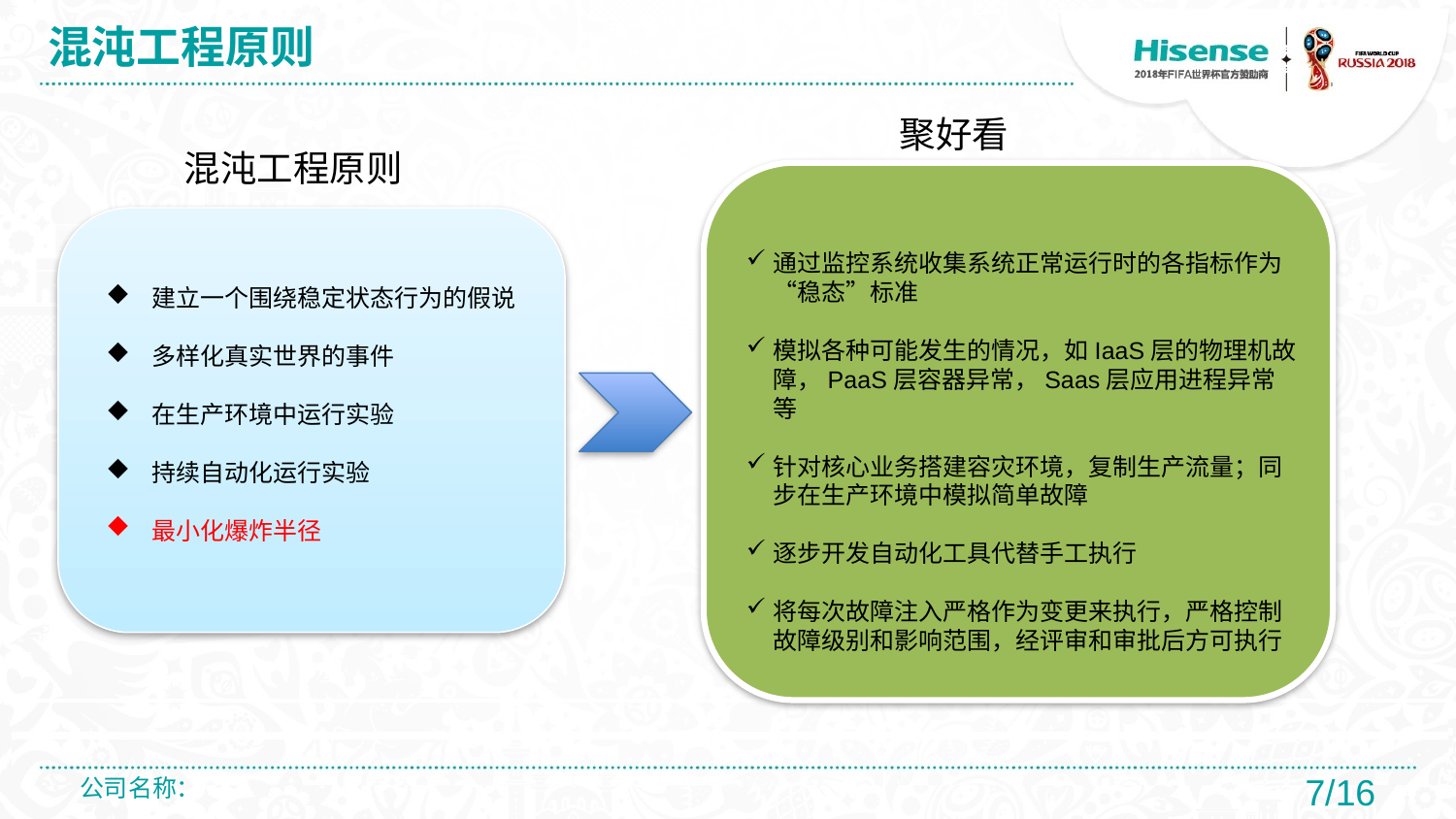

# 混沌工程原则
聚好看
混沌工程原则

通过监控系统收集系统正常运行时的各指标作为“稳态”标准

模拟各种可能发生的情况，如IaaS层的物理机故障，PaaS层容器异常，Saas层应用进程异常等

针对核心业务搭建容灾环境，复制生产流量；同步在生产环境中模拟简单故障

逐步开发自动化工具代替手工执行

将每次故障注入严格作为变更来执行，严格控制故障级别和影响范围，经评审和审批后方可执行
建立一个围绕稳定状态行为的假说

多样化真实世界的事件

在生产环境中运行实验

持续自动化运行实验

最小化爆炸半径

公司名称：
7/16